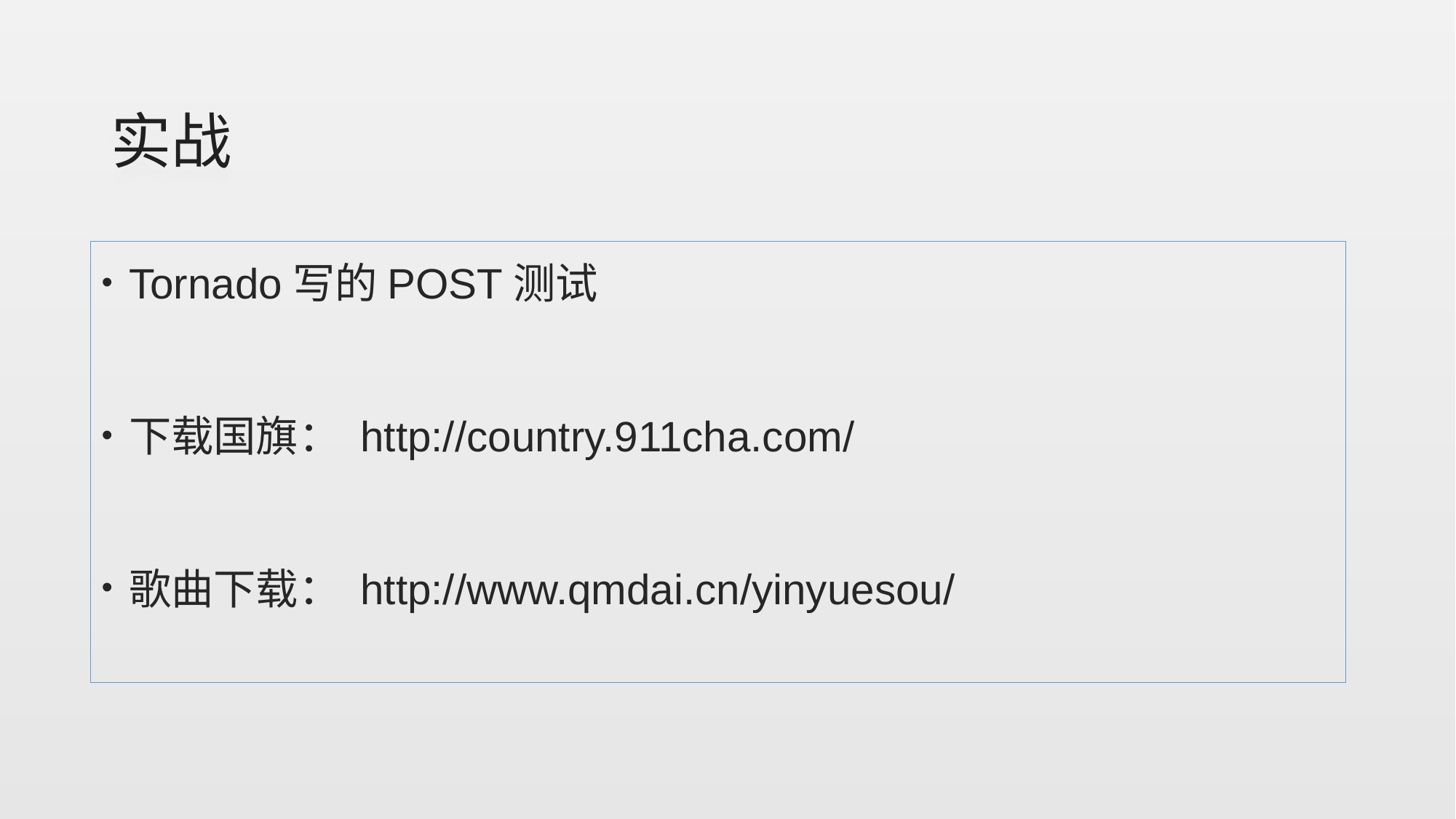

# 实战
Tornado写的POST测试

下载国旗： http://country.911cha.com/

歌曲下载： http://www.qmdai.cn/yinyuesou/